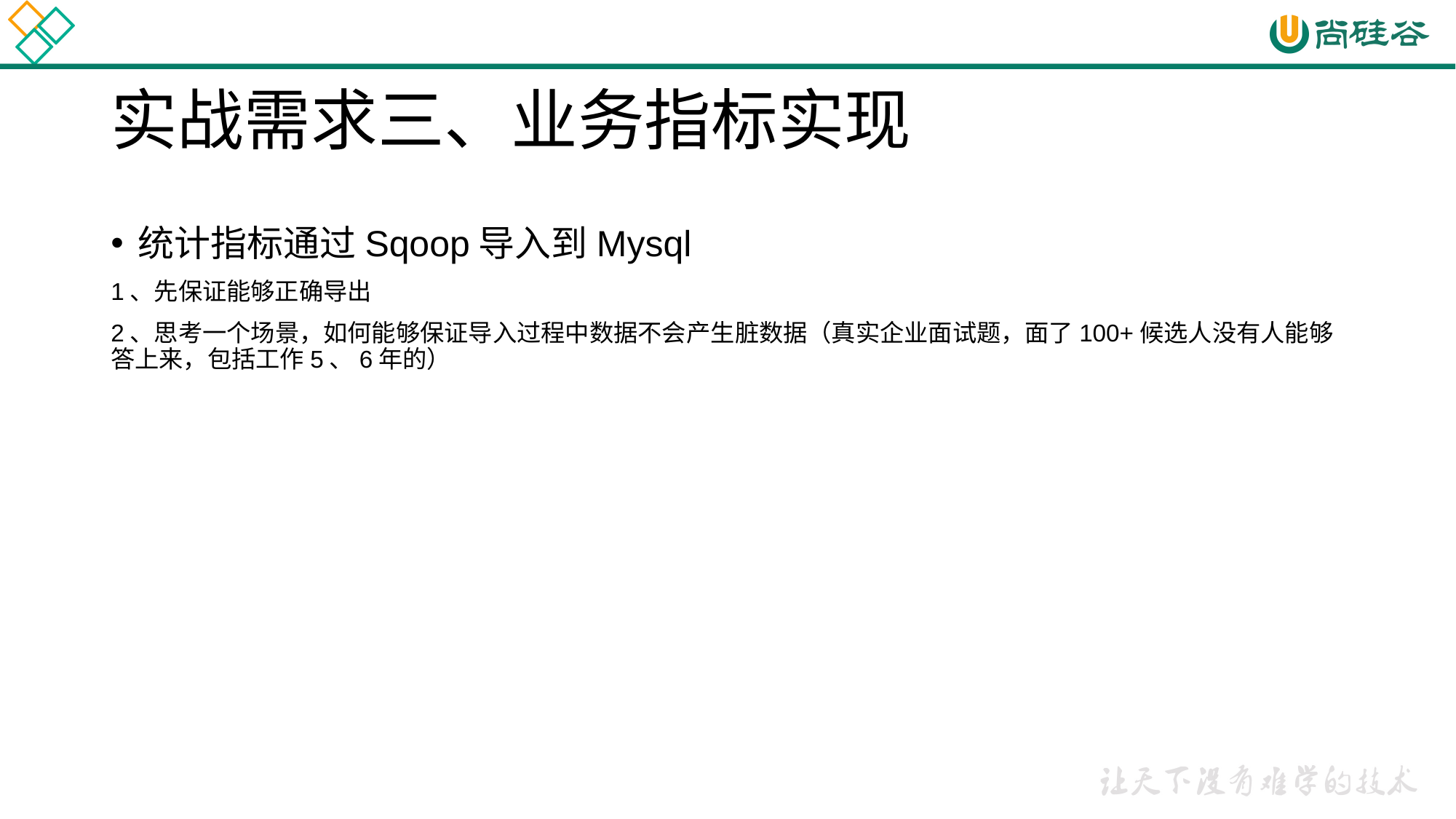

# 实战需求三、业务指标实现
统计指标通过Sqoop导入到Mysql
1、先保证能够正确导出
2、思考一个场景，如何能够保证导入过程中数据不会产生脏数据（真实企业面试题，面了100+候选人没有人能够答上来，包括工作5、6年的）